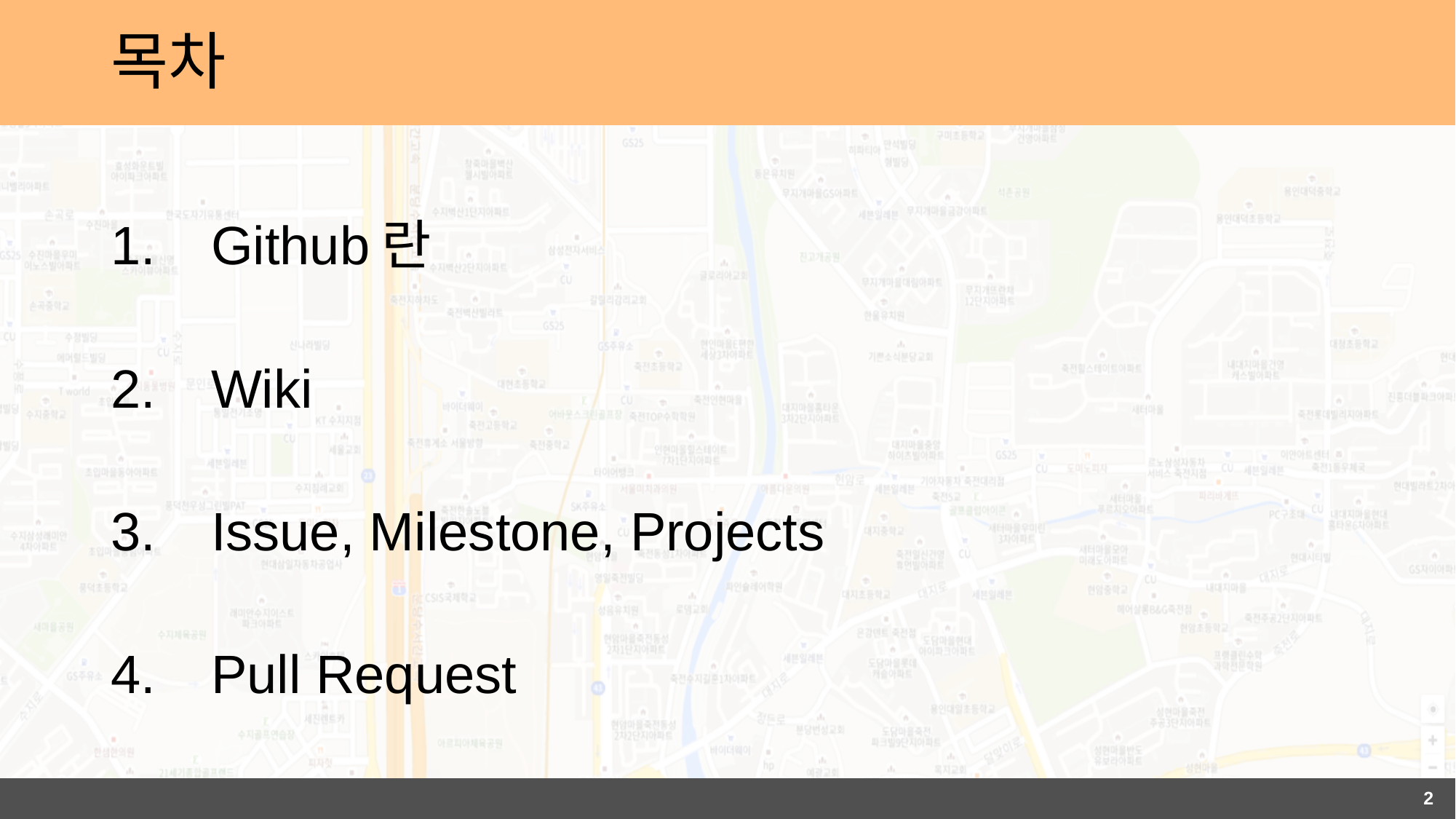

# 목차
 Github란
 Wiki
 Issue, Milestone, Projects
 Pull Request

2